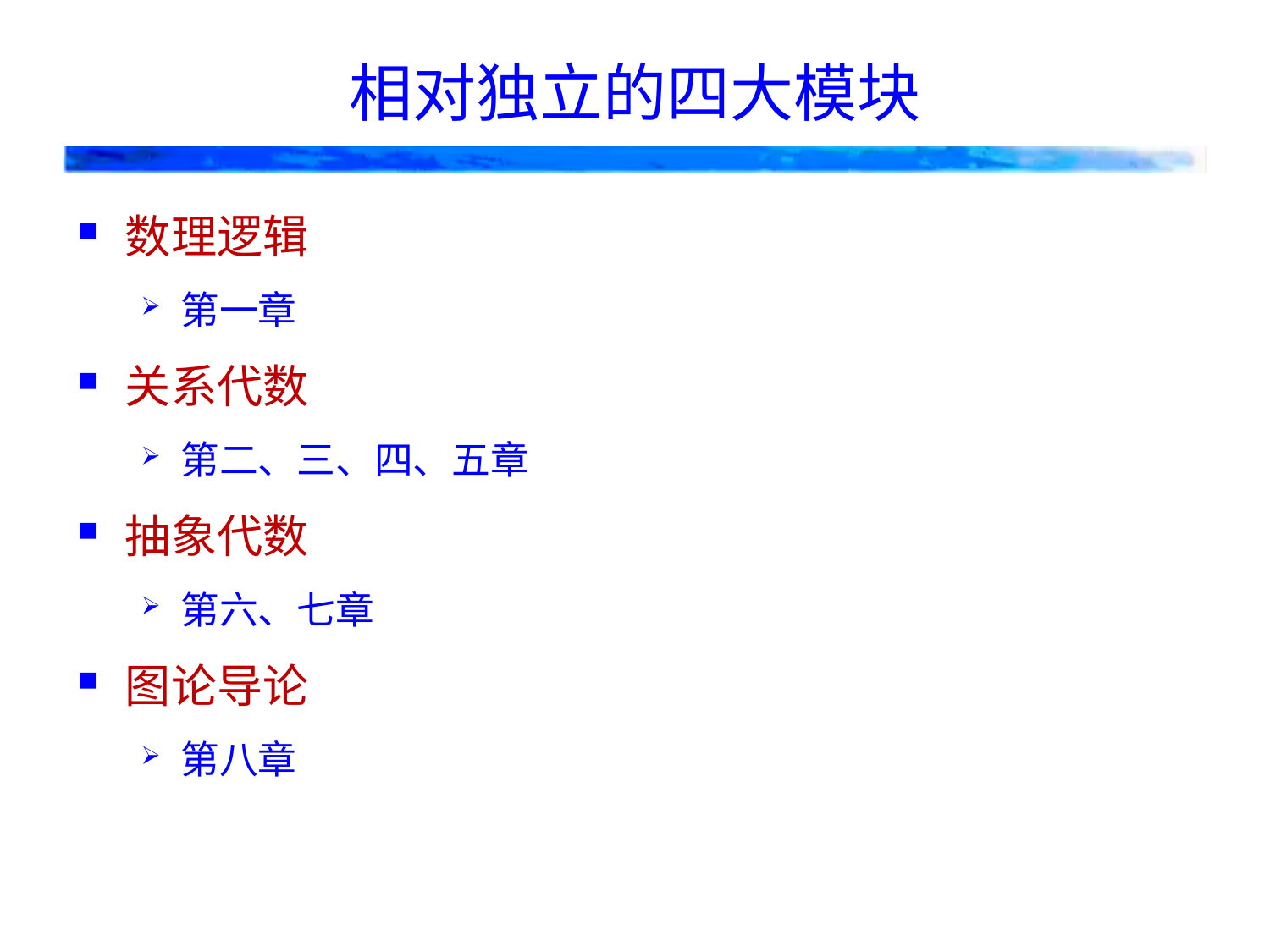

# 相对独立的四大模块
数理逻辑
第一章
关系代数
第二、三、四、五章
抽象代数
第六、七章
图论导论
第八章